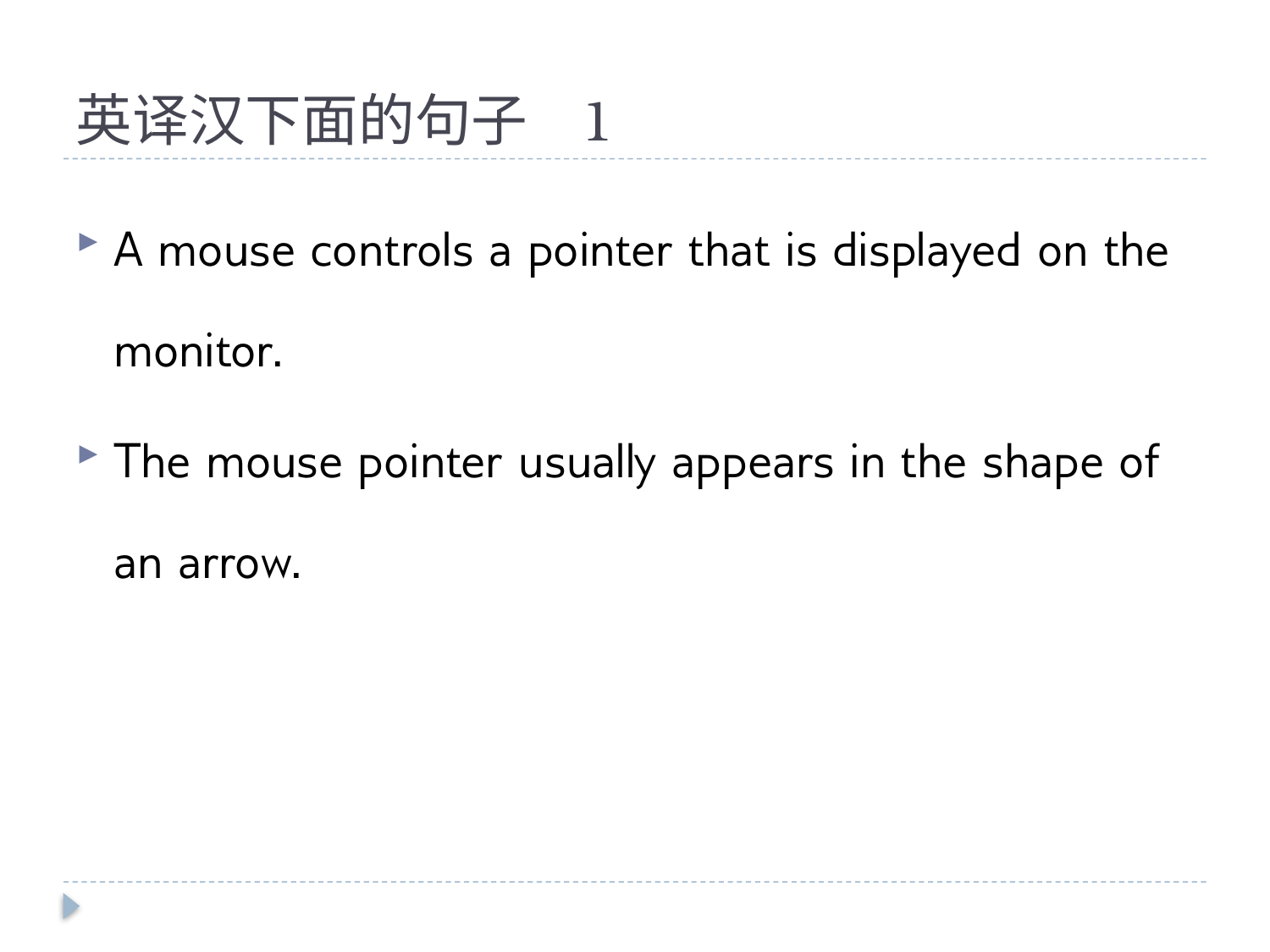

# 英译汉下面的句子   1
A mouse controls a pointer that is displayed on the monitor.
The mouse pointer usually appears in the shape of an arrow.